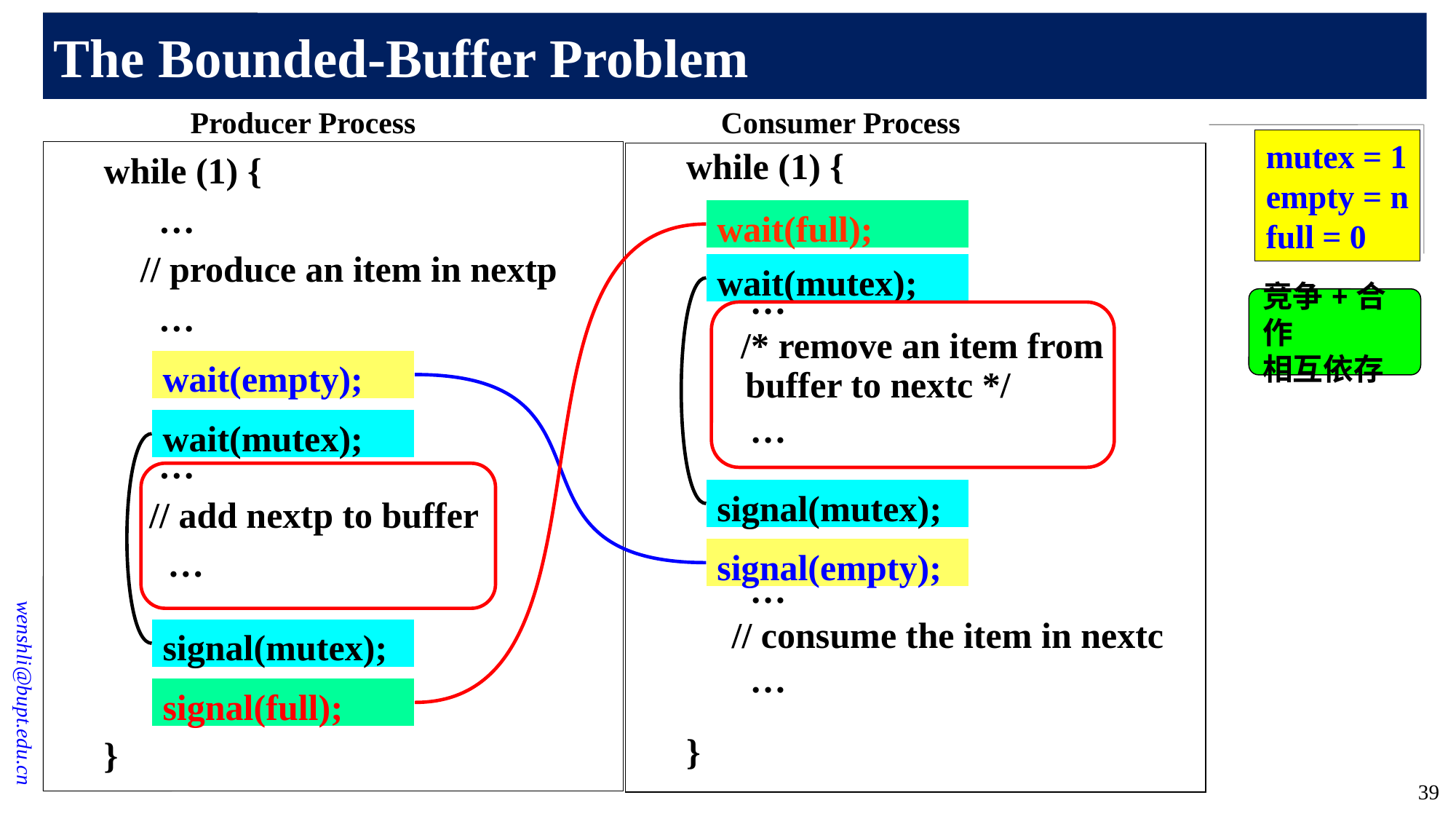

# The Bounded-Buffer Problem
Producer Process                                        Consumer Process
mutex = 1
empty = n
full = 0
while (1) {
      …
    // produce an item in nextp
      …

      …
     // add nextp to buffer
       …

}
while (1) {

       …
      /* remove an item from
  buffer to nextc */
       …

       …
     // consume the item in nextc
       …
}
wait(full);
wait(mutex);
竞争+合作
相互依存

wait(empty);
wait(mutex);

signal(mutex);
signal(empty);
signal(mutex);
signal(full);
39